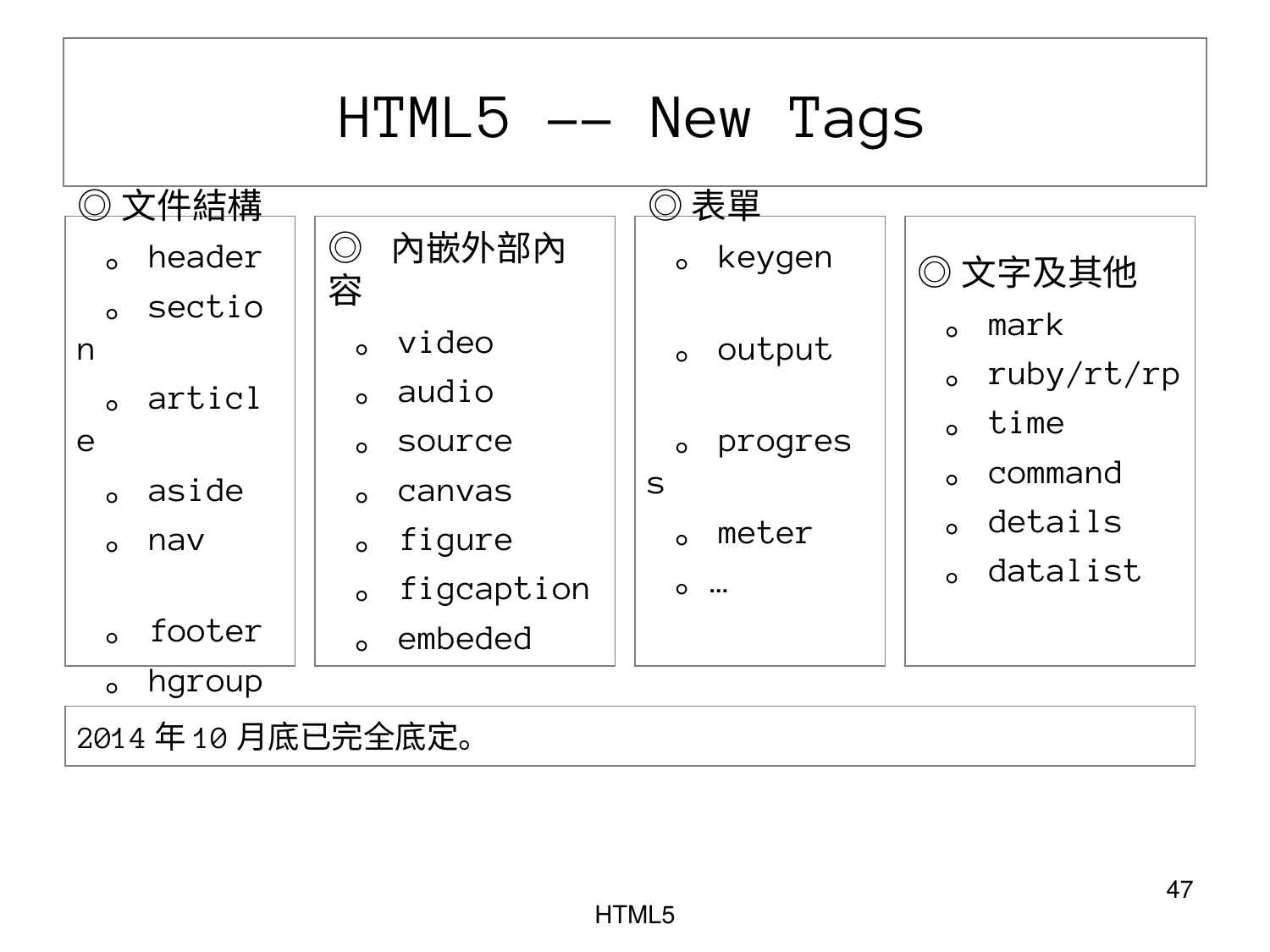

# HTML5 -- New Tags
◎文件結構
 。header
 。section
 。article
 。aside
 。nav
 。footer
 。hgroup
◎ 內嵌外部內容
 。video
 。audio
 。source
 。canvas
 。figure
 。figcaption
 。embeded
◎表單
 。keygen
 。output
 。progress
 。meter
 。…

◎文字及其他
 。mark
 。ruby/rt/rp
 。time
 。command
 。details
 。datalist

2014年10月底已完全底定。

47
HTML5